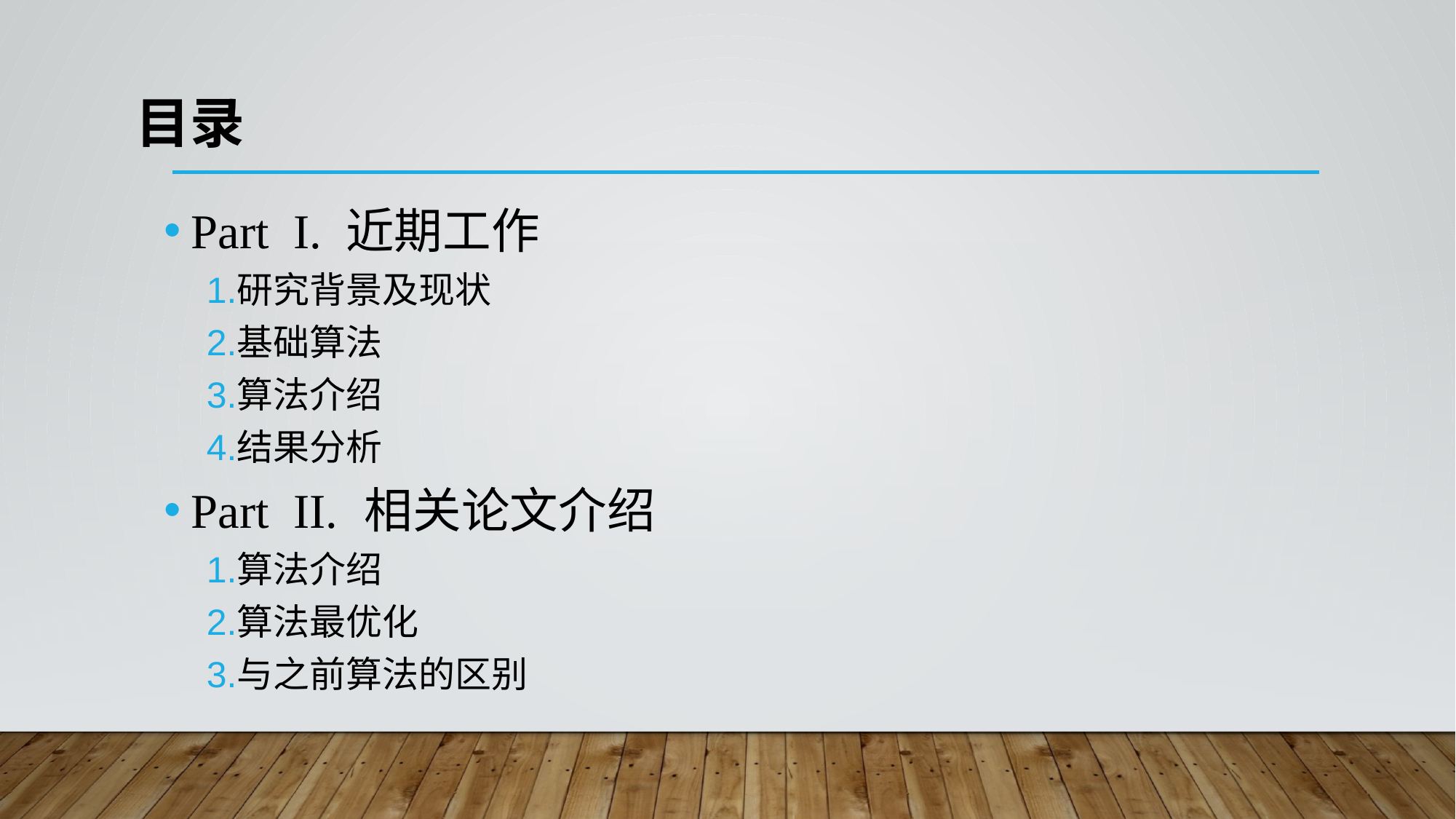

# 目录
Part  I. 近期工作
研究背景及现状
基础算法
算法介绍
结果分析
Part  II. 相关论文介绍
算法介绍
算法最优化
与之前算法的区别